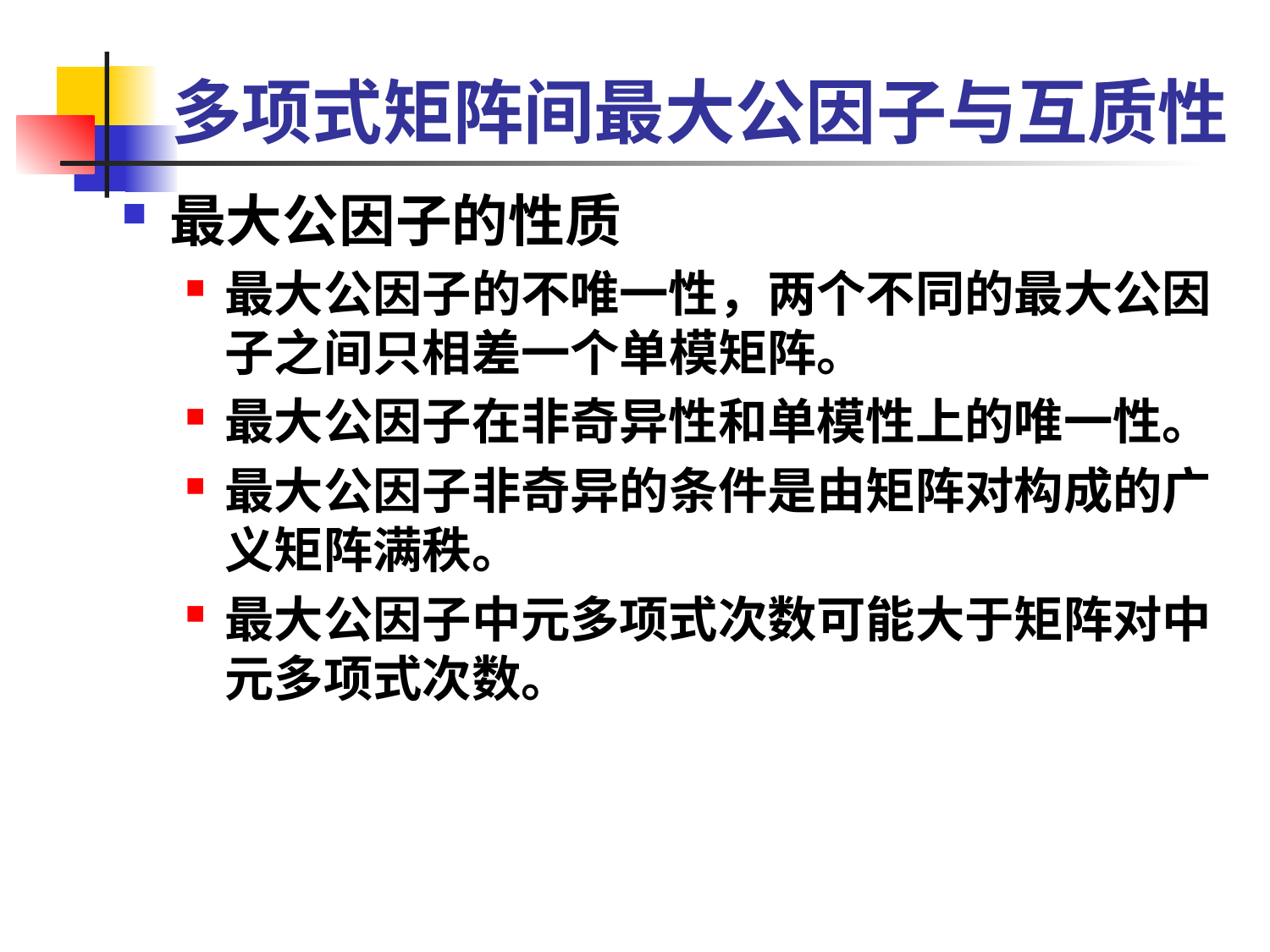

# 多项式矩阵间最大公因子与互质性
最大公因子的性质
最大公因子的不唯一性，两个不同的最大公因子之间只相差一个单模矩阵。
最大公因子在非奇异性和单模性上的唯一性。
最大公因子非奇异的条件是由矩阵对构成的广义矩阵满秩。
最大公因子中元多项式次数可能大于矩阵对中元多项式次数。